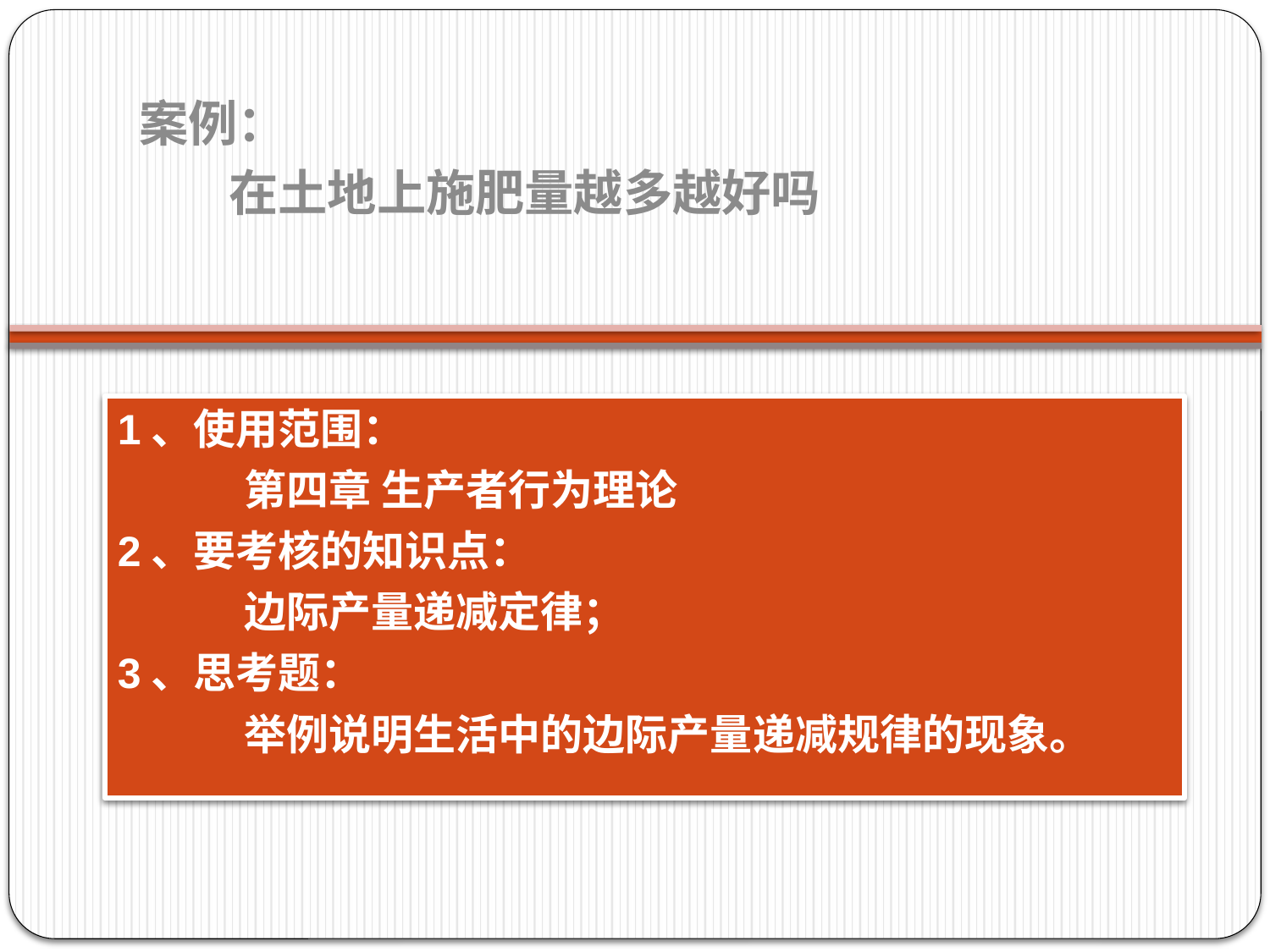

案例：
                在土地上施肥量越多越好吗
1、使用范围：
	第四章 生产者行为理论
2、要考核的知识点：
	边际产量递减定律；
3、思考题：
	举例说明生活中的边际产量递减规律的现象。